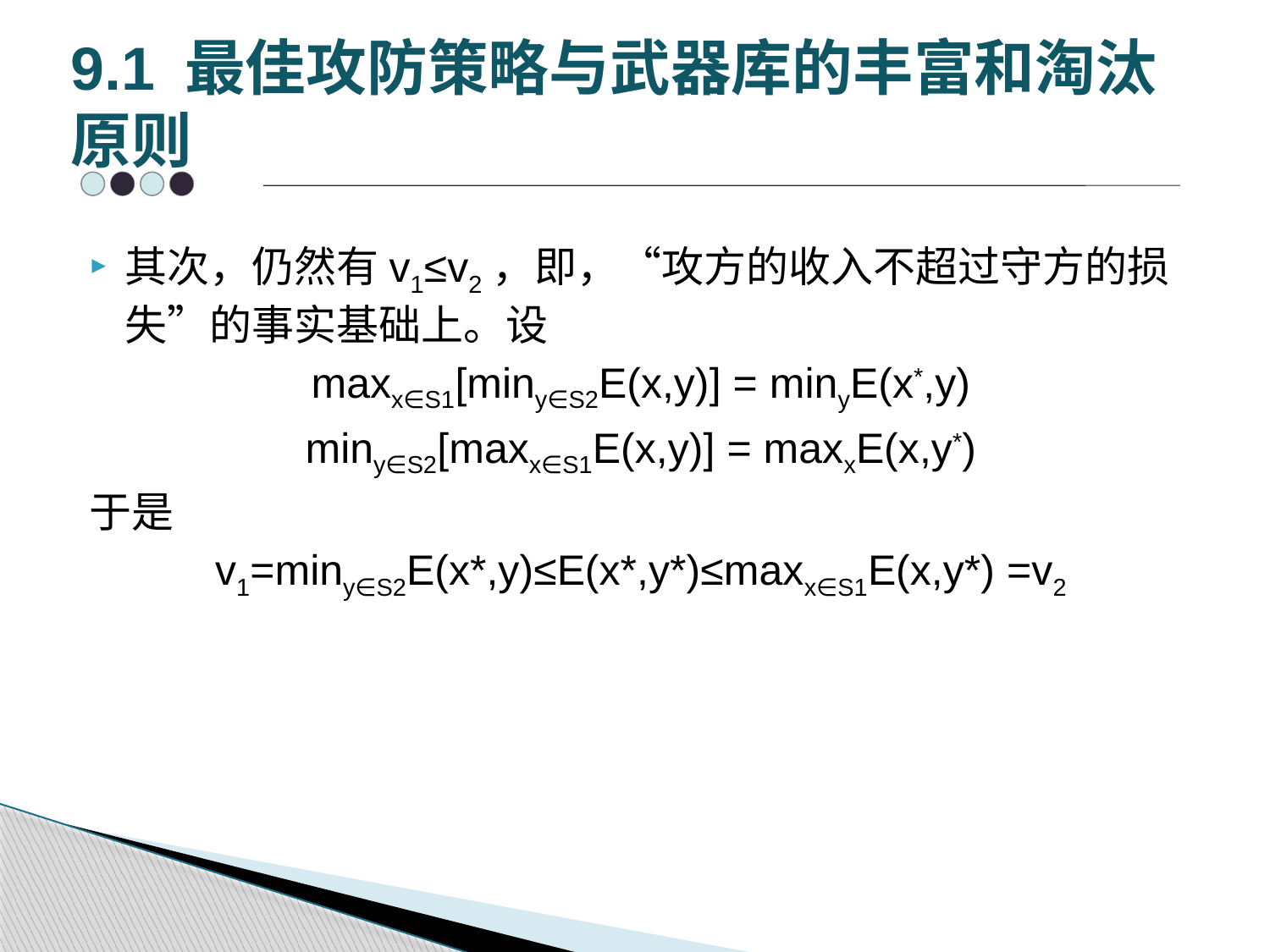

# 9.1 最佳攻防策略与武器库的丰富和淘汰原则

其次，仍然有v1≤v2，即，“攻方的收入不超过守方的损失”的事实基础上。设
maxx∈S1[miny∈S2E(x,y)] = minyE(x*,y)
miny∈S2[maxx∈S1E(x,y)] = maxxE(x,y*)
于是
v1=miny∈S2E(x*,y)≤E(x*,y*)≤maxx∈S1E(x,y*) =v2